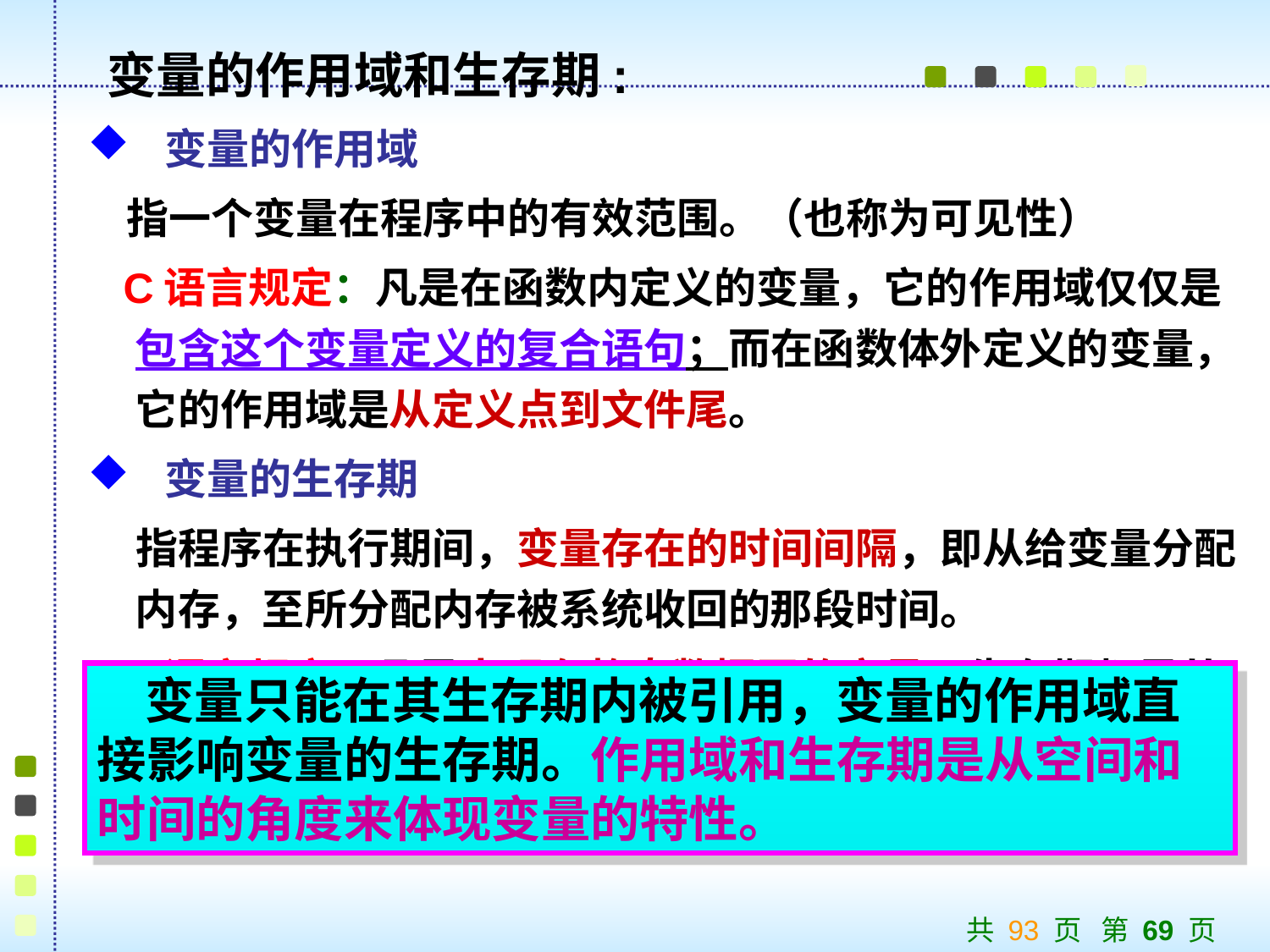

变量的作用域和生存期:
  变量的作用域
   指一个变量在程序中的有效范围。（也称为可见性）
   C语言规定：凡是在函数内定义的变量，它的作用域仅仅是包含这个变量定义的复合语句；而在函数体外定义的变量，它的作用域是从定义点到文件尾。
  变量的生存期
    指程序在执行期间，变量存在的时间间隔，即从给变量分配内存，至所分配内存被系统收回的那段时间。
   C语言规定：凡是出现在静态数据区的变量，生存期都是从程序开始执行到程序结束；而出现在静态区之外的变量，生存期仅仅是从函数开始执行到函数执行结束这段时间。
    变量只能在其生存期内被引用，变量的作用域直接影响变量的生存期。作用域和生存期是从空间和时间的角度来体现变量的特性。
共 93 页   第 69 页